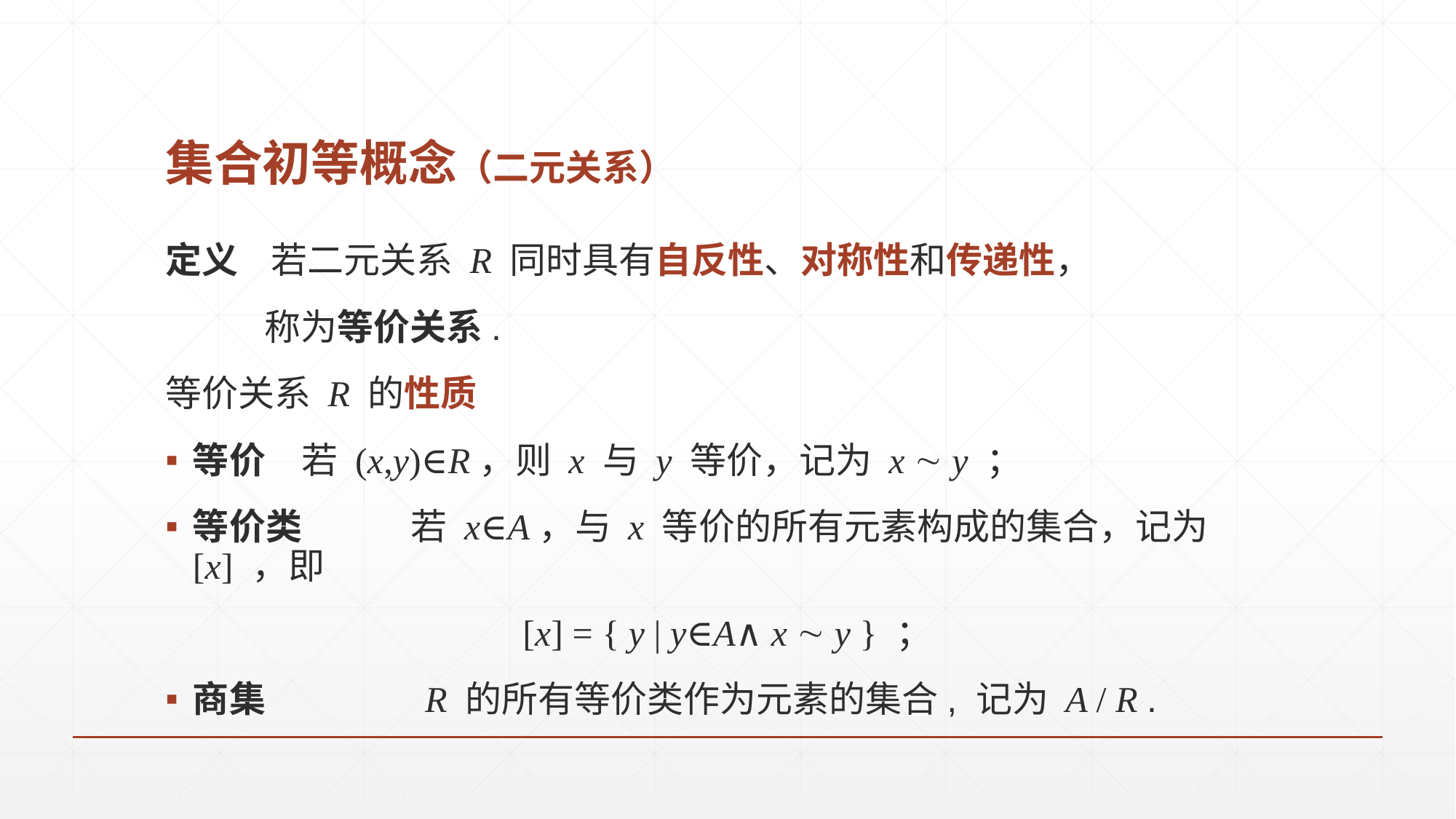

# 集合初等概念（二元关系）
定义    若二元关系 R 同时具有自反性、对称性和传递性，
           称为等价关系.
等价关系 R 的性质
等价    	若 (x,y)∈R，则 x 与 y 等价，记为 x ∼ y ；
等价类	若 x∈A，与 x 等价的所有元素构成的集合，记为[x] ，即
[x] = { y | y∈A∧ x ∼ y } ；
商集		 R 的所有等价类作为元素的集合, 记为 A / R .